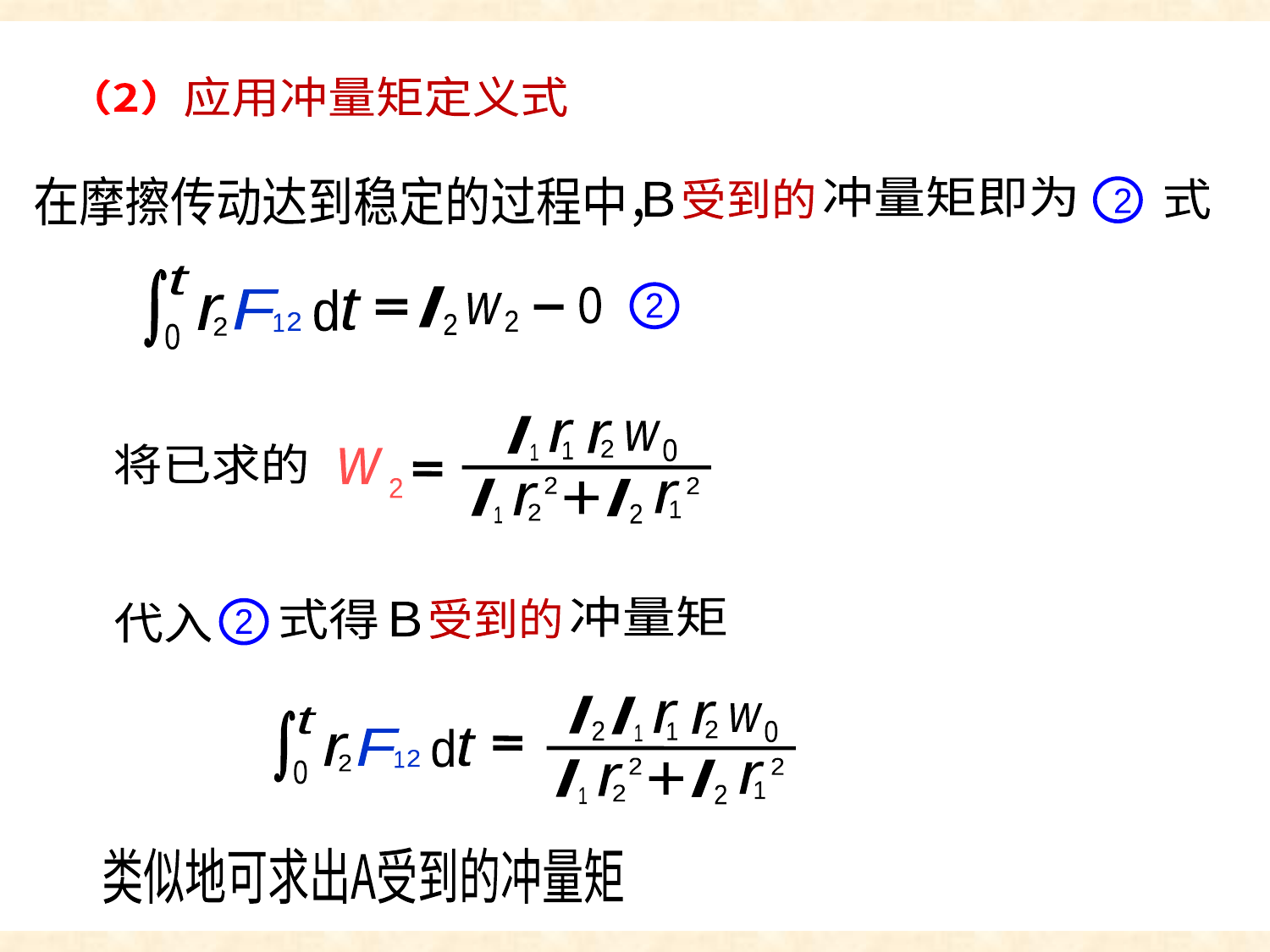

应用冲量矩定义式
（2）
在摩擦传动达到稳定的过程中，
冲量矩即为
受到的

2
式
B
t

I
2
0
F
2
1
t
d
ω
2
r
2

0

2
I
1
r
r
ω
0
2
1
将已求的
ω
2

2
r
2
2
I
1
I
2
r
1
+
冲量矩
受到的
B
式得

2
代入
I
2
I
1
r
r
ω
0
2
1

2
r
2
2
I
1
I
2
r
1
+
t

F
2
1
t
d
r
2
0

类似地可求出A受到的冲量矩